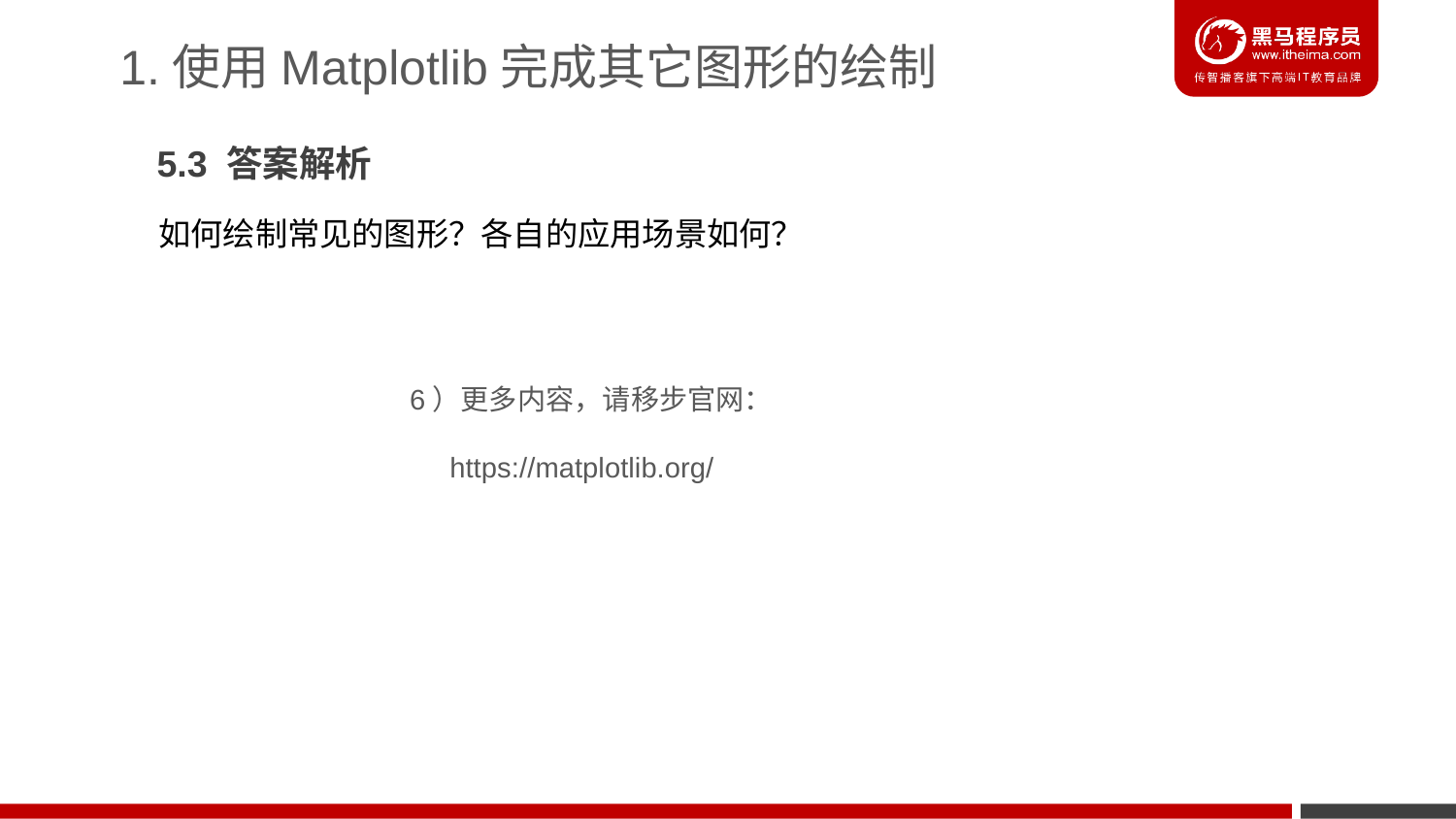

1.使用Matplotlib完成其它图形的绘制
5.3 答案解析
如何绘制常见的图形？各自的应用场景如何？
6）更多内容，请移步官网：

     https://matplotlib.org/